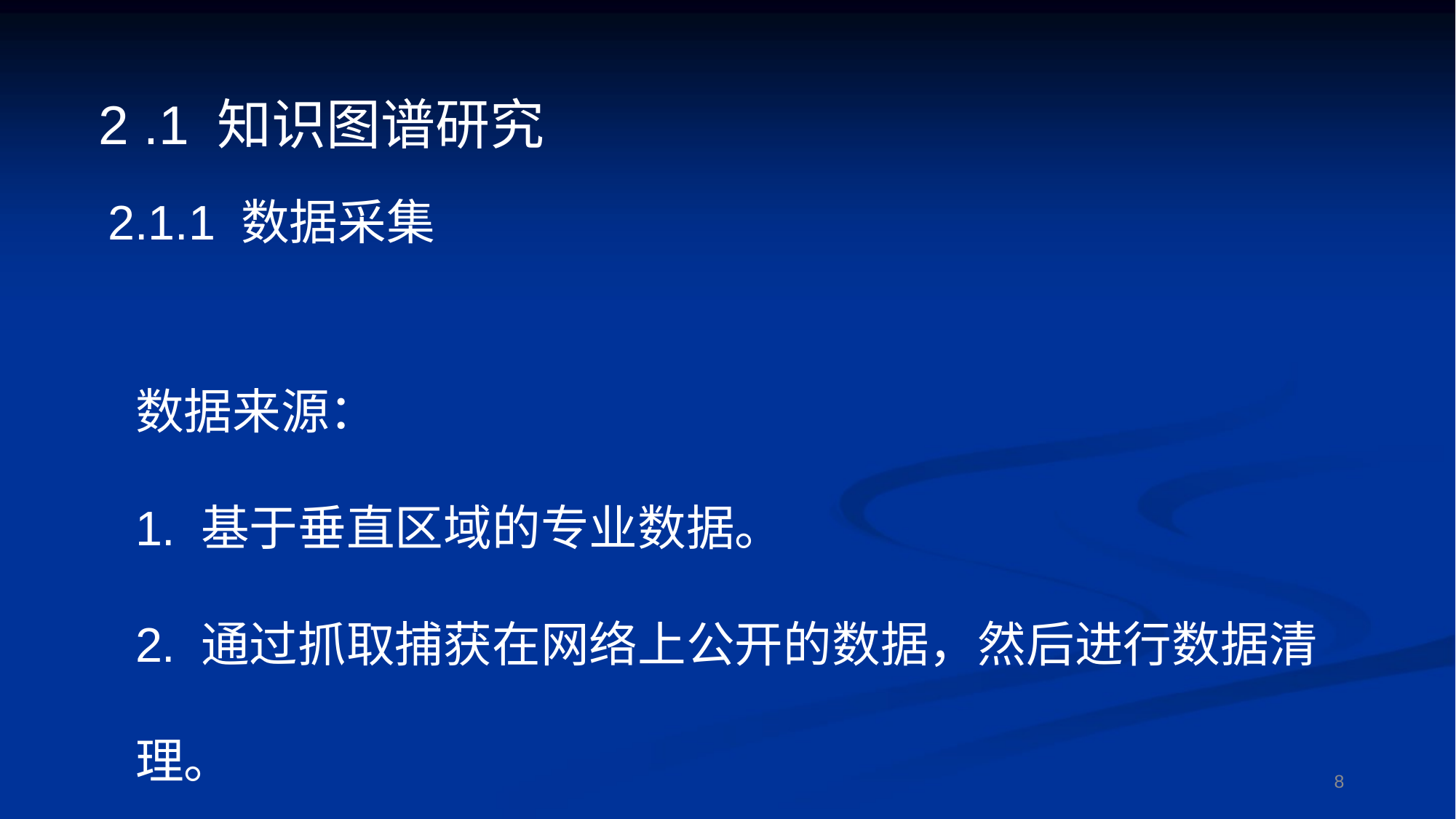

2 .1 知识图谱研究
2.1.1 数据采集
数据来源：
1. 基于垂直区域的专业数据。
2. 通过抓取捕获在网络上公开的数据，然后进行数据清理。

8